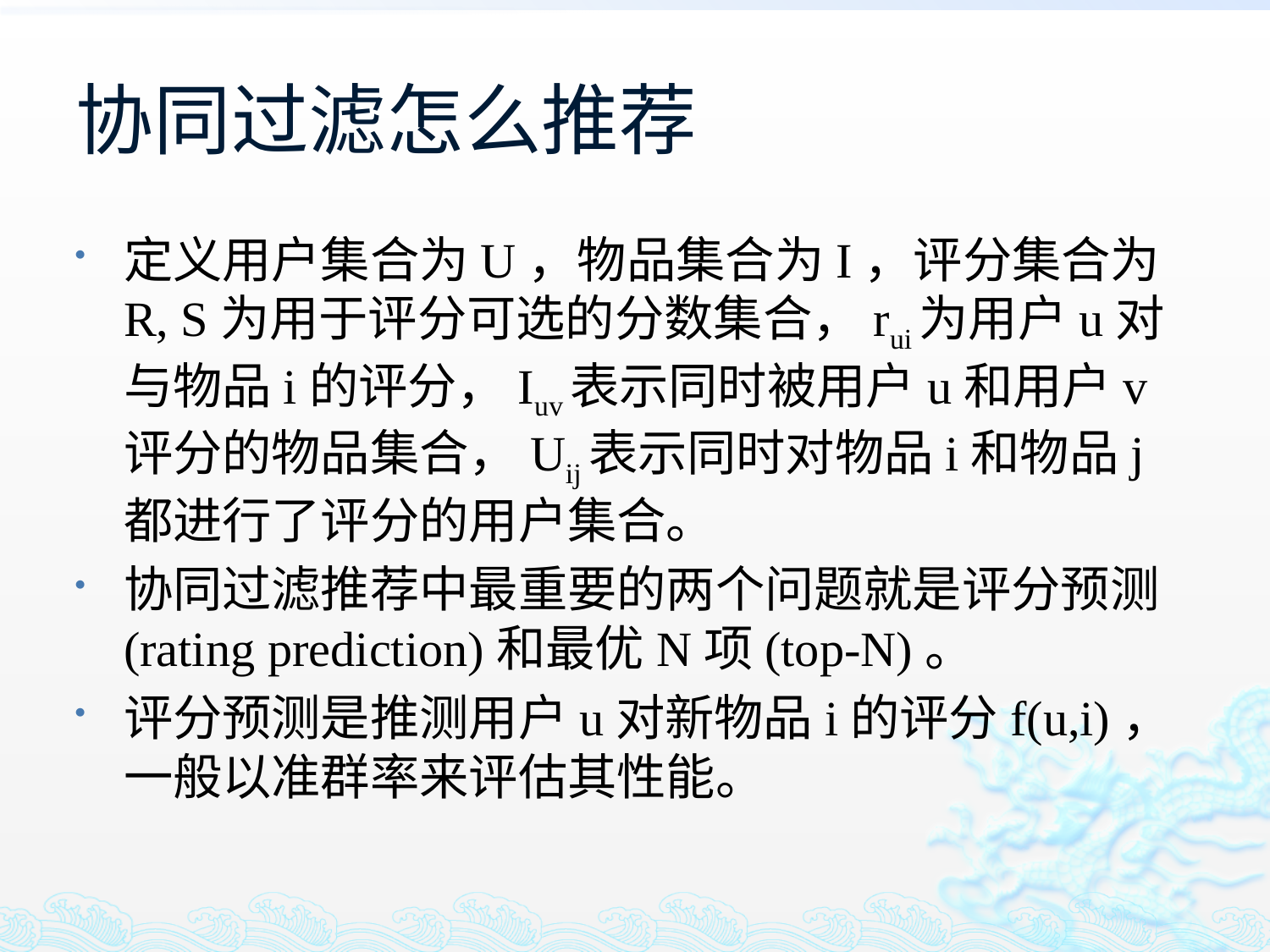

# 协同过滤怎么推荐
定义用户集合为U，物品集合为I，评分集合为R, S为用于评分可选的分数集合，rui为用户u对与物品i的评分，Iuv表示同时被用户u和用户v评分的物品集合，Uij表示同时对物品i和物品j都进行了评分的用户集合。
协同过滤推荐中最重要的两个问题就是评分预测(rating prediction)和最优N项(top-N)。
评分预测是推测用户u对新物品i的评分f(u,i)，一般以准群率来评估其性能。